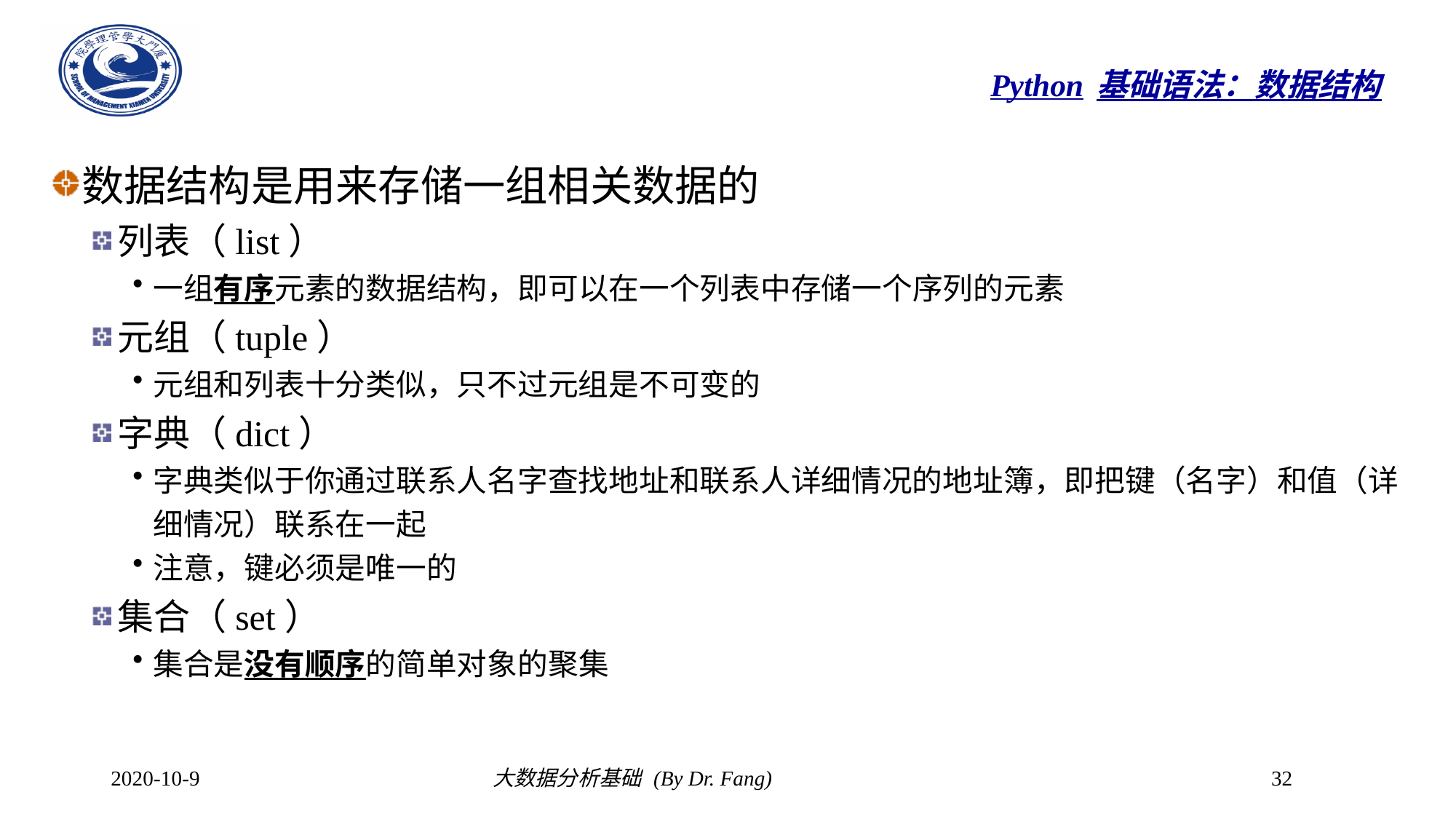

# Python基础语法：数据结构
数据结构是用来存储一组相关数据的
列表（list）
一组有序元素的数据结构，即可以在一个列表中存储一个序列的元素
元组（tuple）
元组和列表十分类似，只不过元组是不可变的
字典（dict）
字典类似于你通过联系人名字查找地址和联系人详细情况的地址簿，即把键（名字）和值（详细情况）联系在一起
注意，键必须是唯一的
集合（set）
集合是没有顺序的简单对象的聚集
2020-10-9
大数据分析基础 (By Dr. Fang)
32